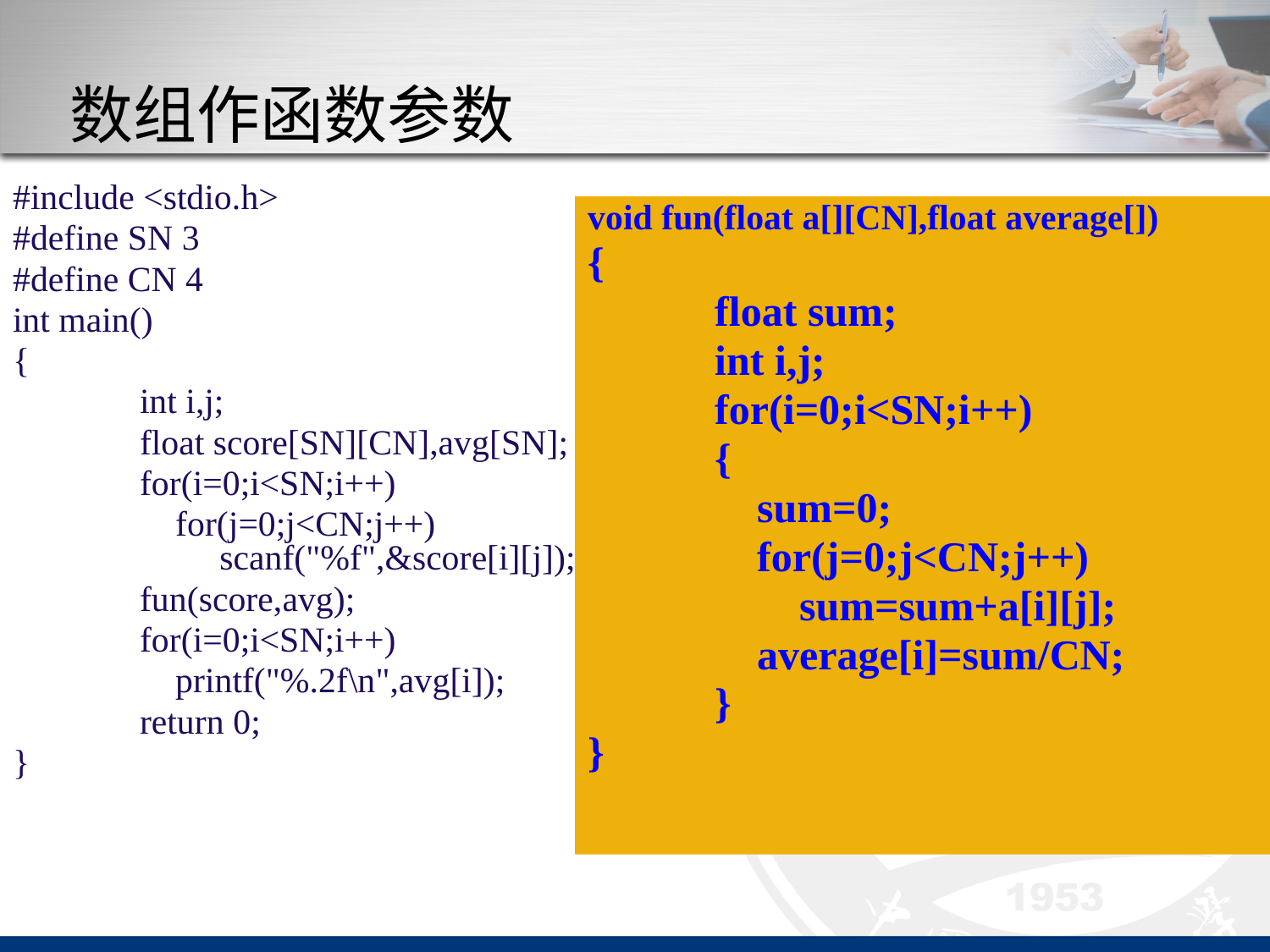

# 数组作函数参数
#include <stdio.h>
#define SN 3
#define CN 4
int main()
{
	int i,j;
	float score[SN][CN],avg[SN];
	for(i=0;i<SN;i++)
	    for(j=0;j<CN;j++)		         scanf("%f",&score[i][j]);
	fun(score,avg);
	for(i=0;i<SN;i++)
	    printf("%.2f\n",avg[i]);
	return 0;
}
void fun(float a[][CN],float average[])
{
	float sum;
	int i,j;
	for(i=0;i<SN;i++)
	{
	    sum=0;
	    for(j=0;j<CN;j++)
	        sum=sum+a[i][j];
	    average[i]=sum/CN;
	}
}